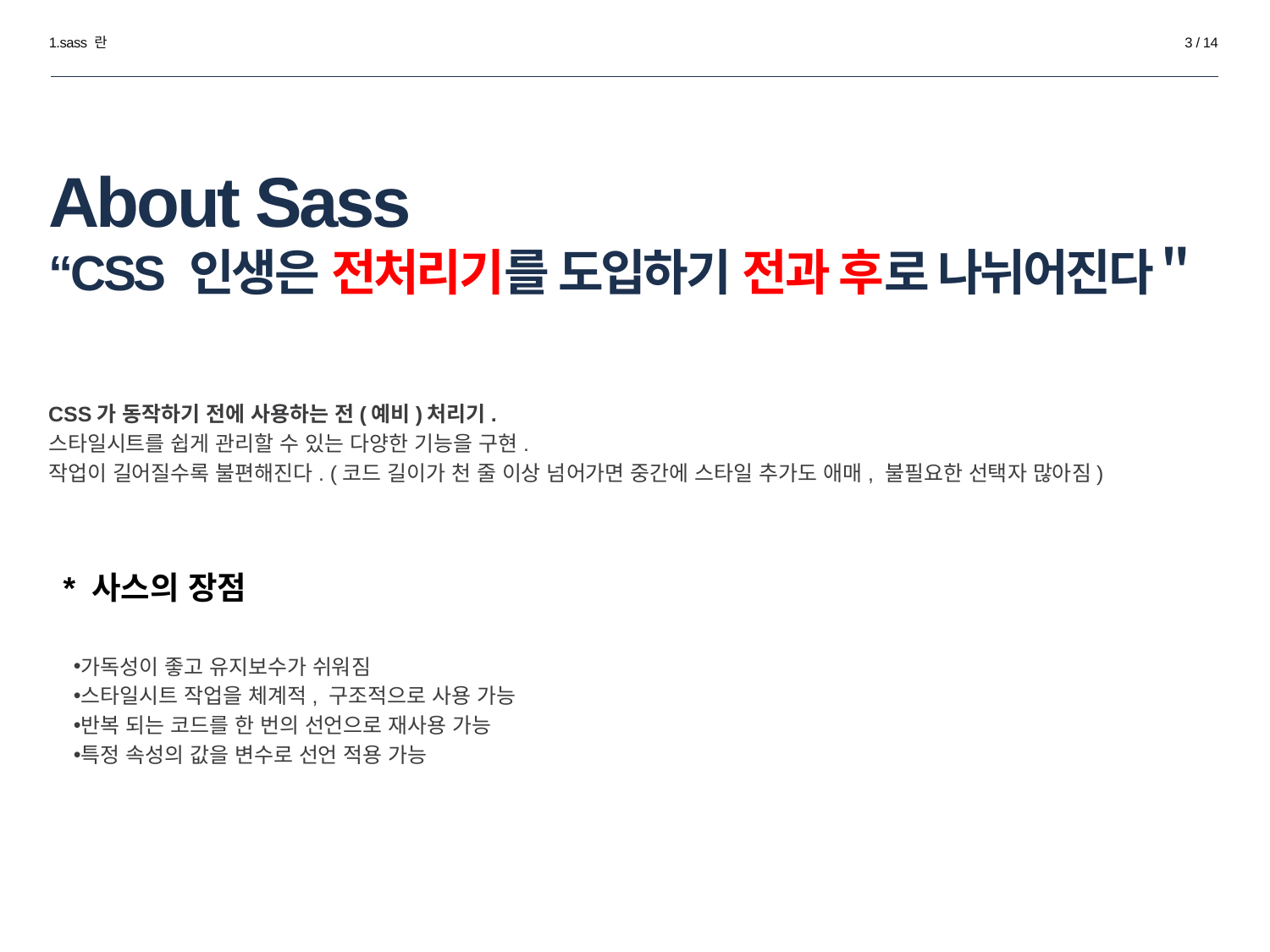

1.sass 란
3 / 14
# About Sass “CSS 인생은 전처리기를 도입하기 전과 후로 나뉘어진다＂
CSS가 동작하기 전에 사용하는 전(예비)처리기.
스타일시트를 쉽게 관리할 수 있는 다양한 기능을 구현.
작업이 길어질수록 불편해진다. (코드 길이가 천 줄 이상 넘어가면 중간에 스타일 추가도 애매, 불필요한 선택자 많아짐)
* 사스의 장점
가독성이 좋고 유지보수가 쉬워짐
스타일시트 작업을 체계적, 구조적으로 사용 가능
반복 되는 코드를 한 번의 선언으로 재사용 가능
특정 속성의 값을 변수로 선언 적용 가능